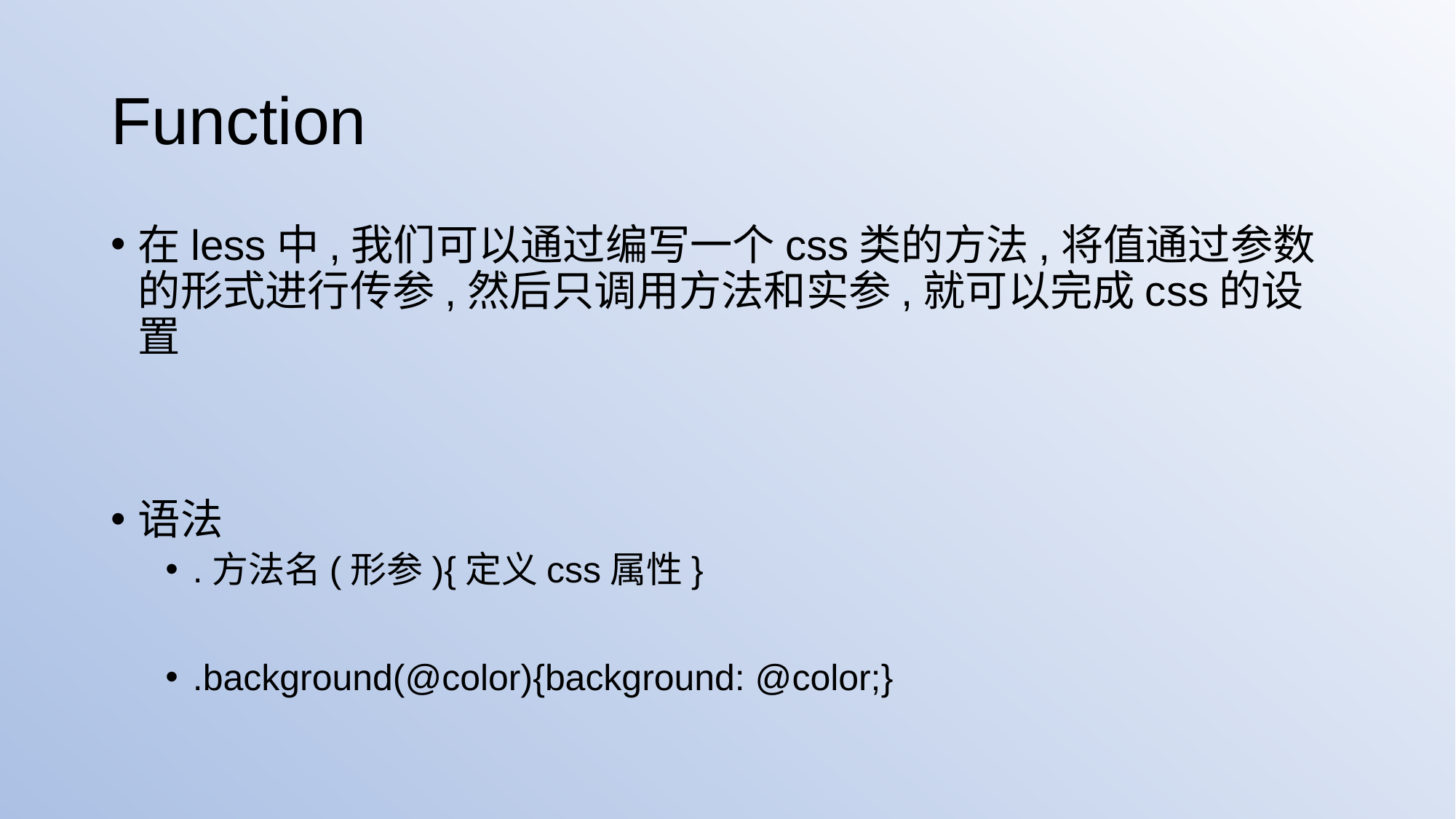

# Function
在less中,我们可以通过编写一个css类的方法,将值通过参数的形式进行传参,然后只调用方法和实参,就可以完成css的设置

语法
.方法名(形参){定义css属性}

.background(@color){background: @color;}